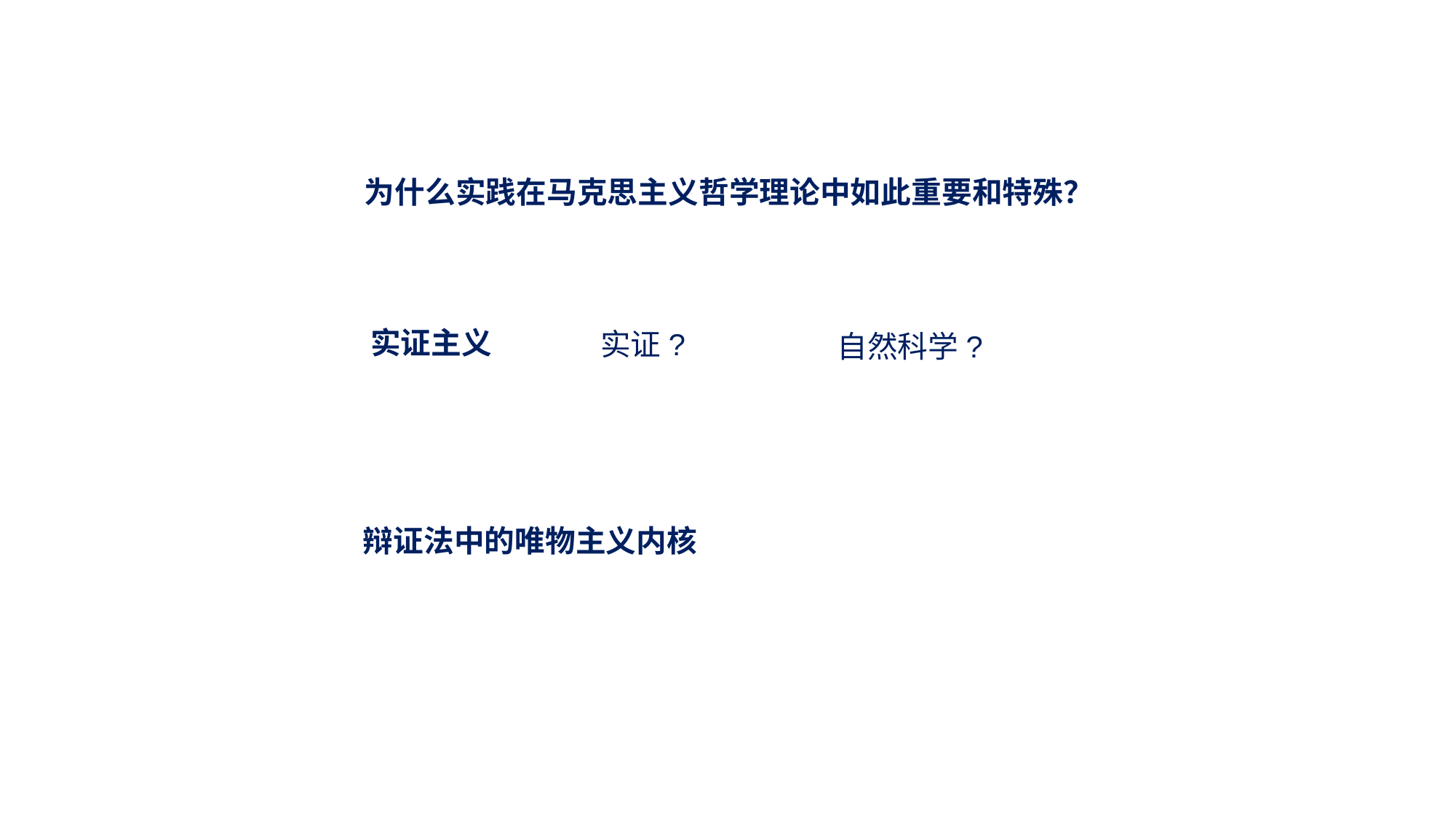

为什么实践在马克思主义哲学理论中如此重要和特殊？
实证主义
实证?
自然科学?
辩证法中的唯物主义内核